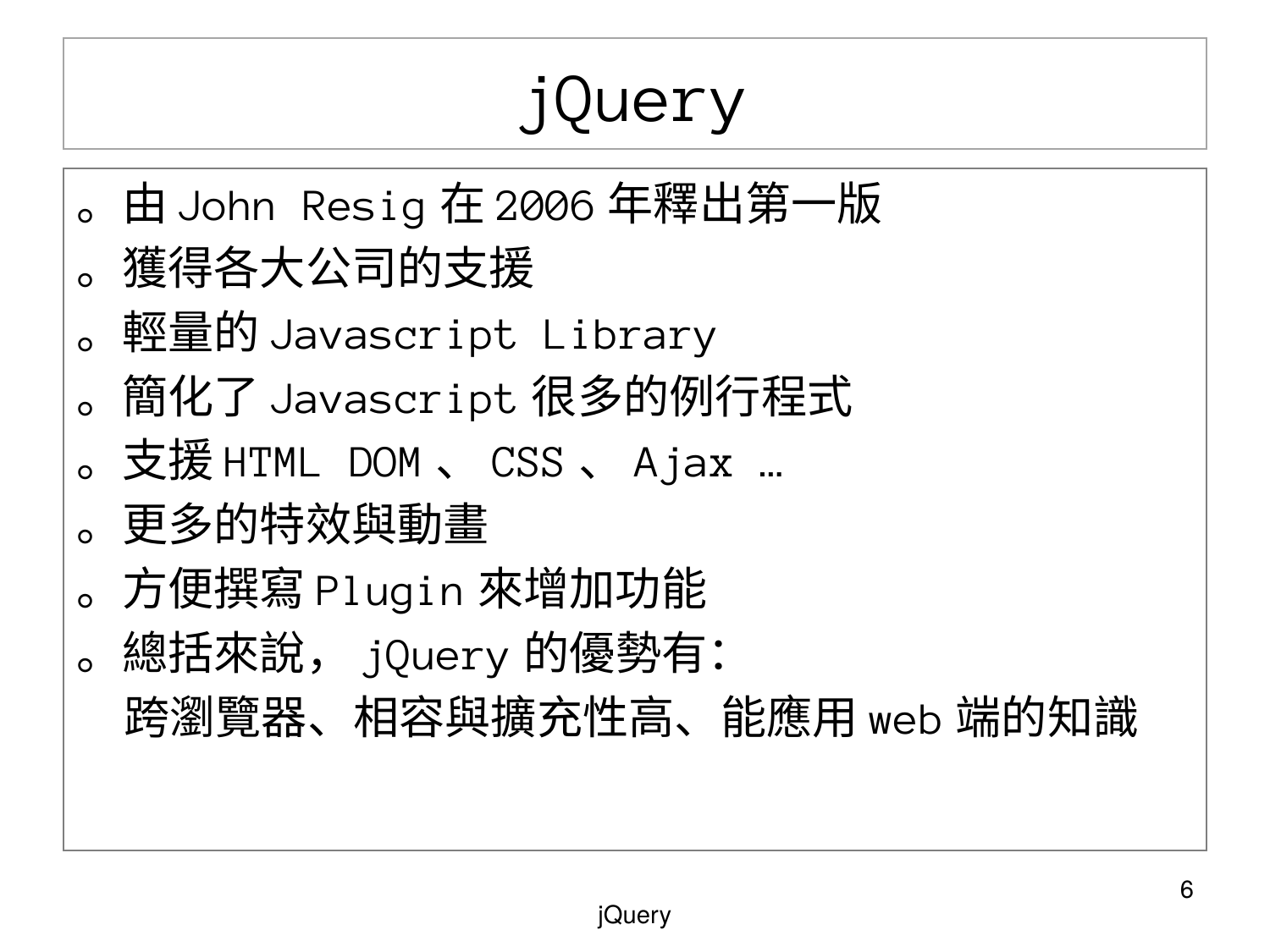

# jQuery
。由John Resig在2006年釋出第一版
。獲得各大公司的支援
。輕量的Javascript Library
。簡化了Javascript很多的例行程式
。支援HTML DOM、CSS、Ajax …
。更多的特效與動畫
。方便撰寫Plugin來增加功能
。總括來說，jQuery的優勢有：
	跨瀏覽器、相容與擴充性高、能應用web端的知識

6
jQuery